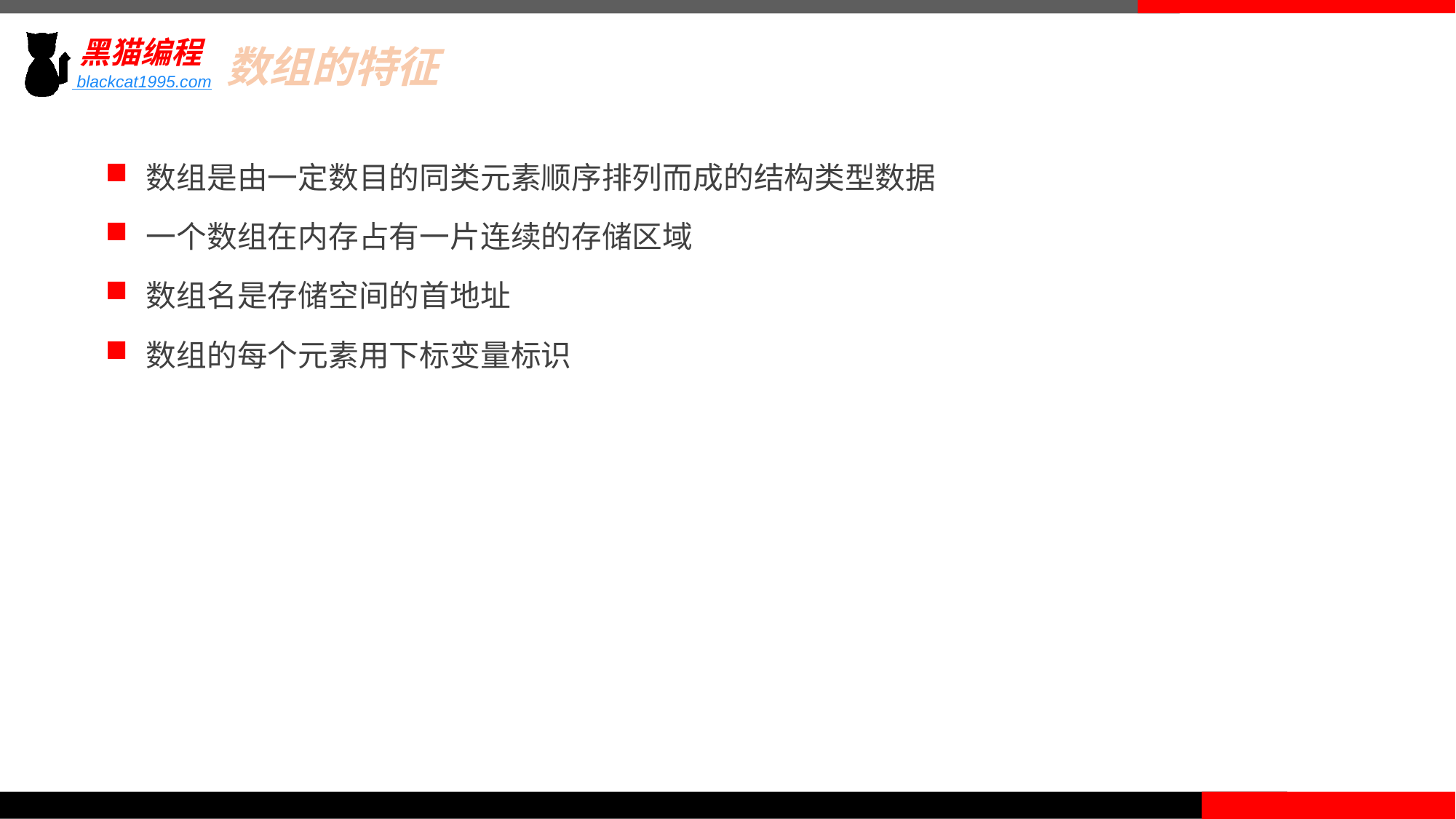

数组的特征

数组是由一定数目的同类元素顺序排列而成的结构类型数据
一个数组在内存占有一片连续的存储区域
数组名是存储空间的首地址
数组的每个元素用下标变量标识